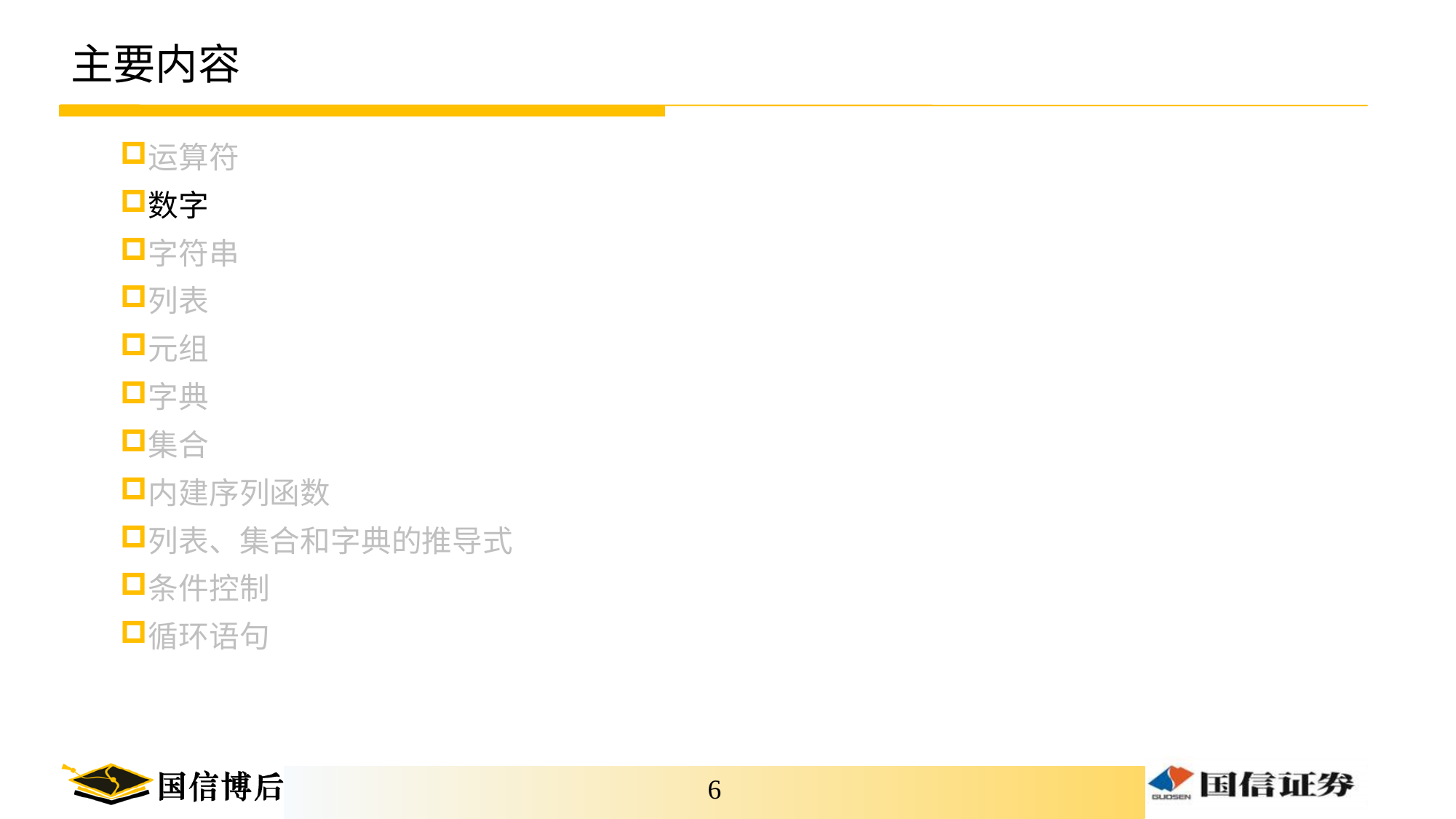

# 主要内容
运算符
数字
字符串
列表
元组
字典
集合
内建序列函数
列表、集合和字典的推导式
条件控制
循环语句

6